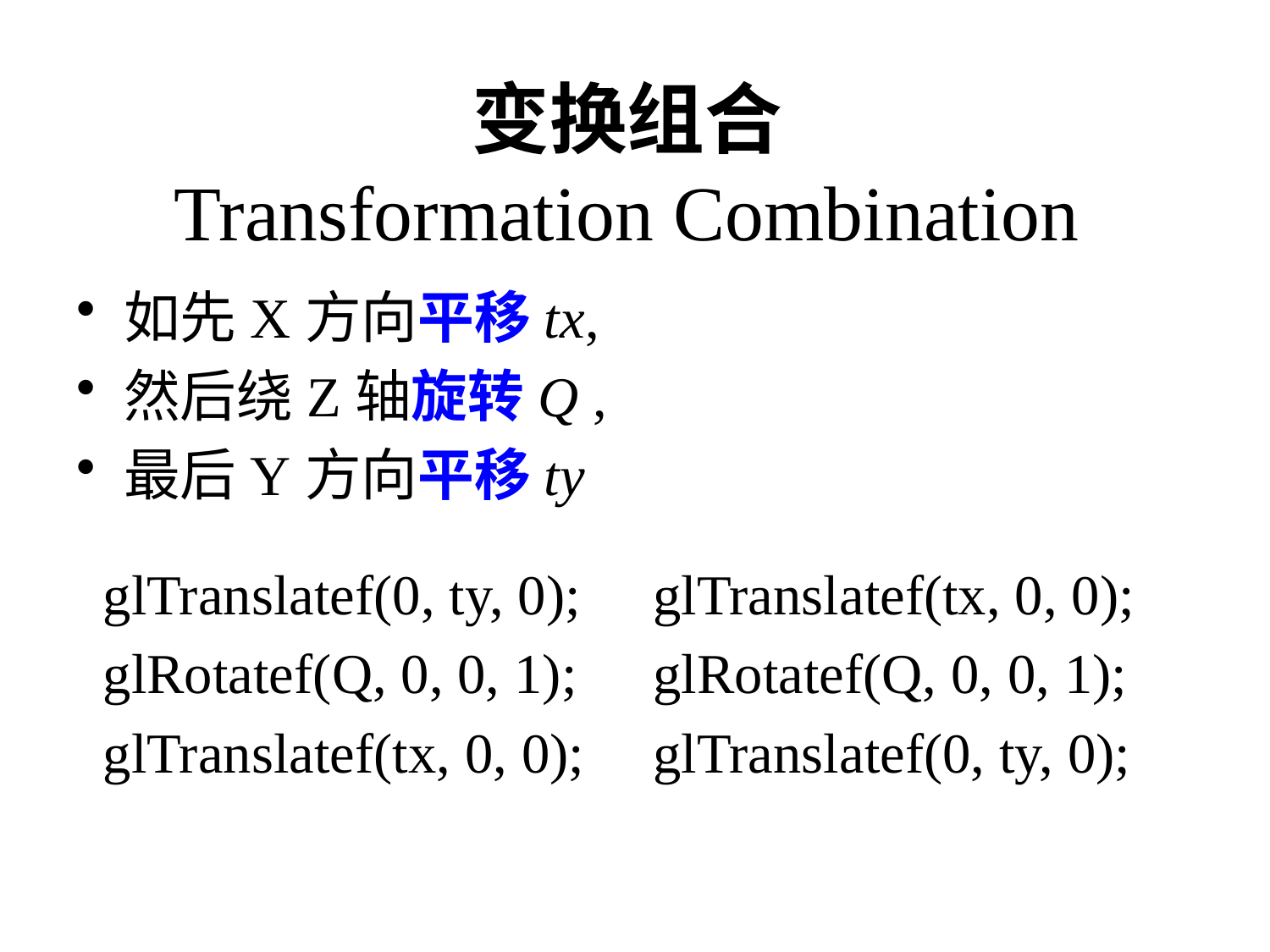

# 变换组合 Transformation Combination
如先X方向平移tx,
然后绕Z轴旋转Q ,
最后Y方向平移ty

glTranslatef(0, ty, 0);
glRotatef(Q, 0, 0, 1);
glTranslatef(tx, 0, 0);
glTranslatef(tx, 0, 0);
glRotatef(Q, 0, 0, 1);
glTranslatef(0, ty, 0);